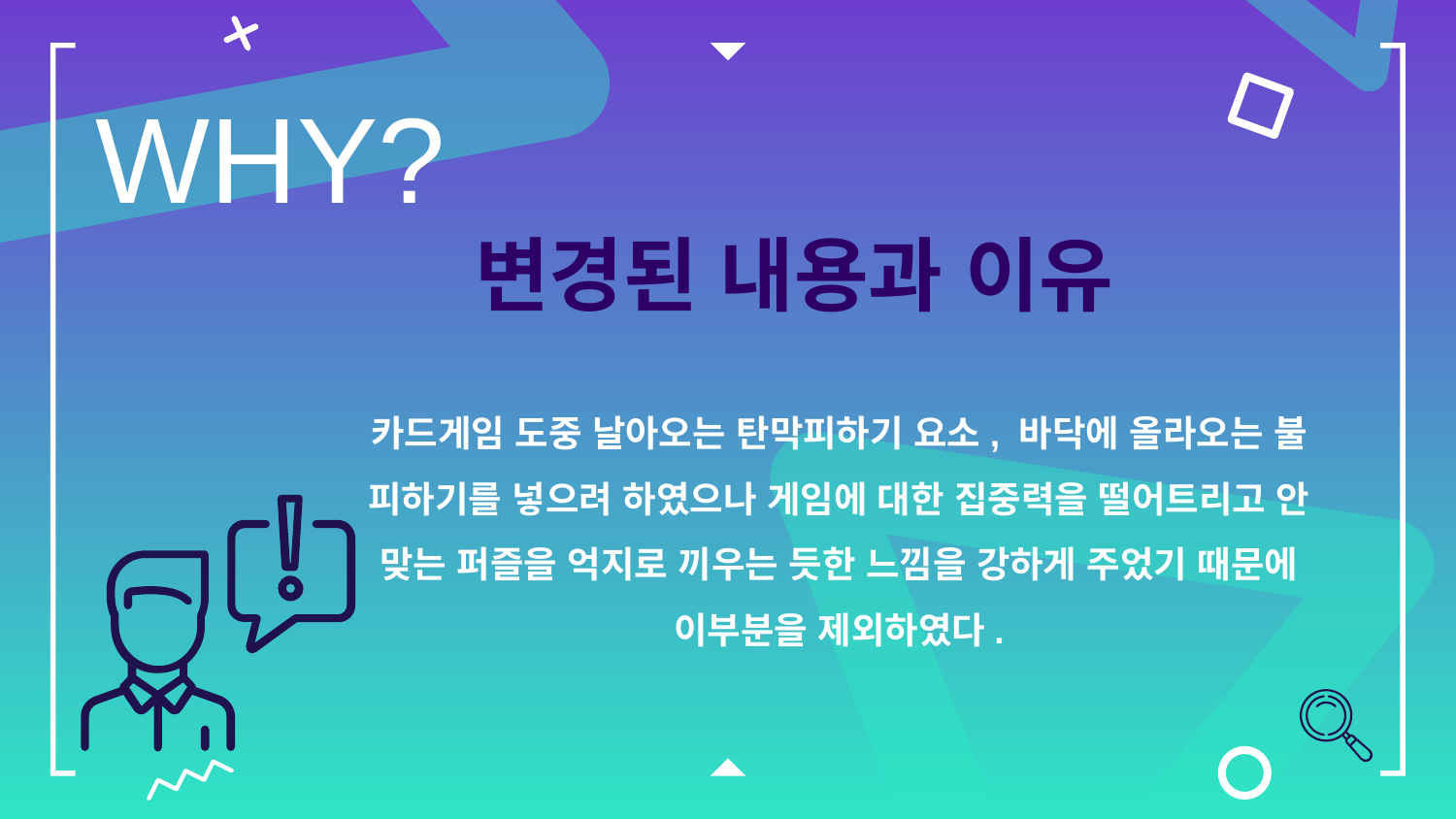

# WHY?
변경된 내용과 이유
카드게임 도중 날아오는 탄막피하기 요소, 바닥에 올라오는 불 피하기를 넣으려 하였으나 게임에 대한 집중력을 떨어트리고 안 맞는 퍼즐을 억지로 끼우는 듯한 느낌을 강하게 주었기 때문에 이부분을 제외하였다.